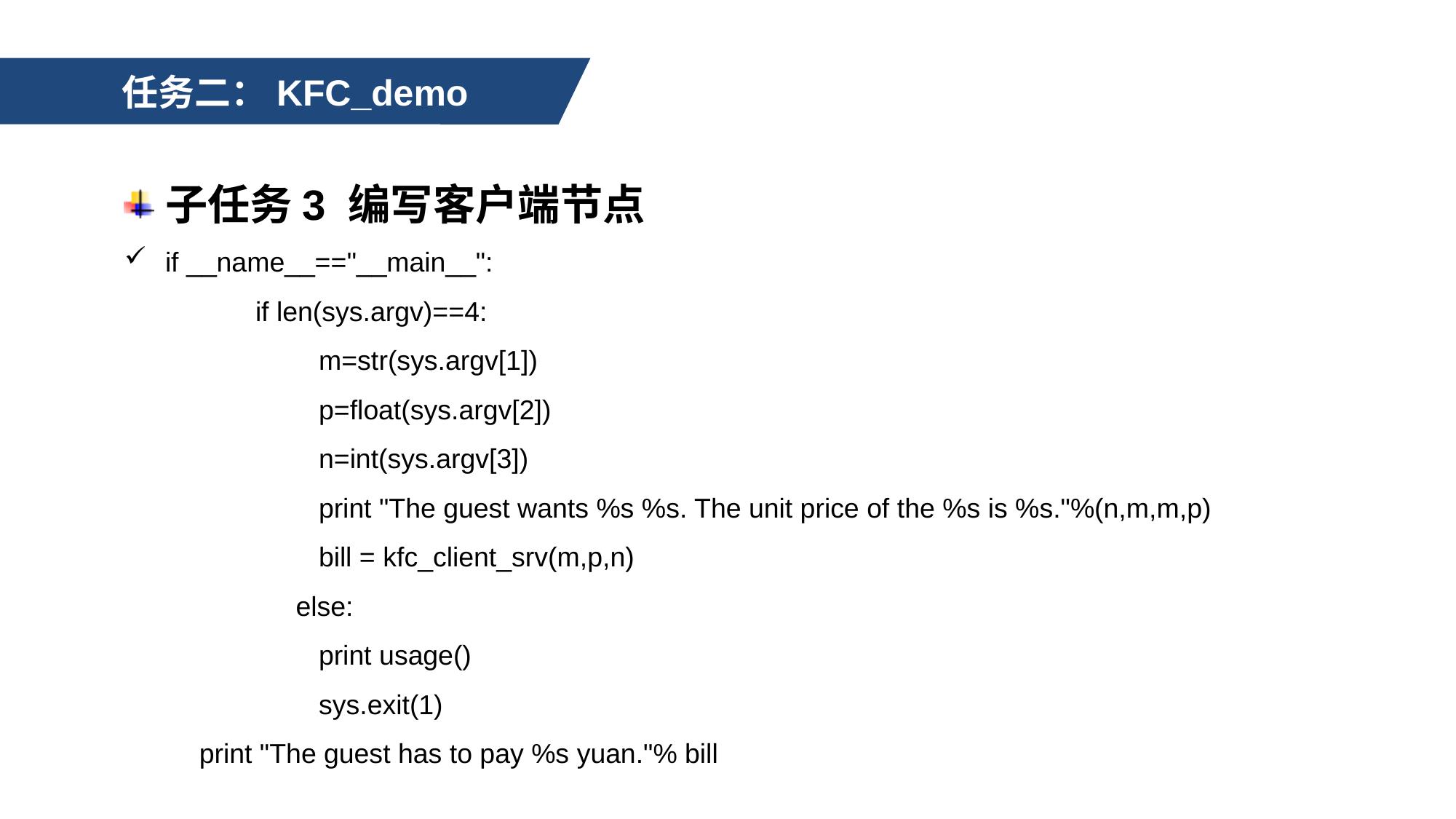

任务二：KFC_demo
子任务3 编写客户端节点
if __name__=="__main__":
             if len(sys.argv)==4:
	       m=str(sys.argv[1])
	       p=float(sys.argv[2])
	       n=int(sys.argv[3])
	       print "The guest wants %s %s. The unit price of the %s is %s."%(n,m,m,p)
	       bill = kfc_client_srv(m,p,n)
	    else:
	       print usage()
	       sys.exit(1)
print "The guest has to pay %s yuan."% bill